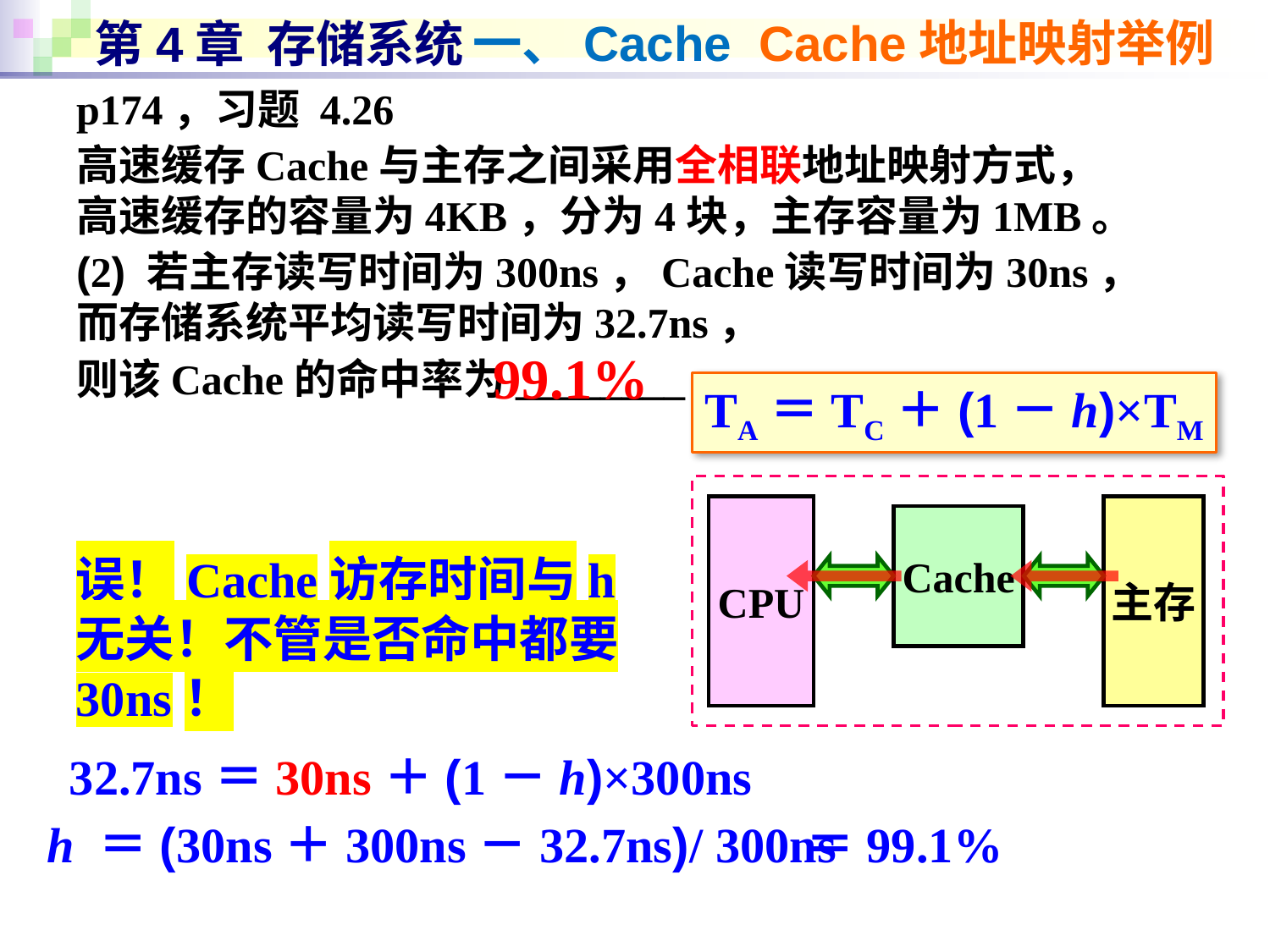

一、Cache
Cache地址映射举例
# 第4章  存储系统
p174，习题 4.26
高速缓存Cache与主存之间采用全相联地址映射方式，
高速缓存的容量为4KB，分为4块，主存容量为1MB。
(2) 若主存读写时间为300ns，Cache读写时间为30ns，
而存储系统平均读写时间为32.7ns，
则该Cache的命中率为________。
99.1%
TA＝TC＋(1－h)×TM

CPU
主存
Cache

误！Cache访存时间与h无关！不管是否命中都要30ns！
32.7ns＝30ns＋(1－h)×300ns
h ＝(30ns＋300ns－32.7ns)/ 300ns
＝99.1%
8